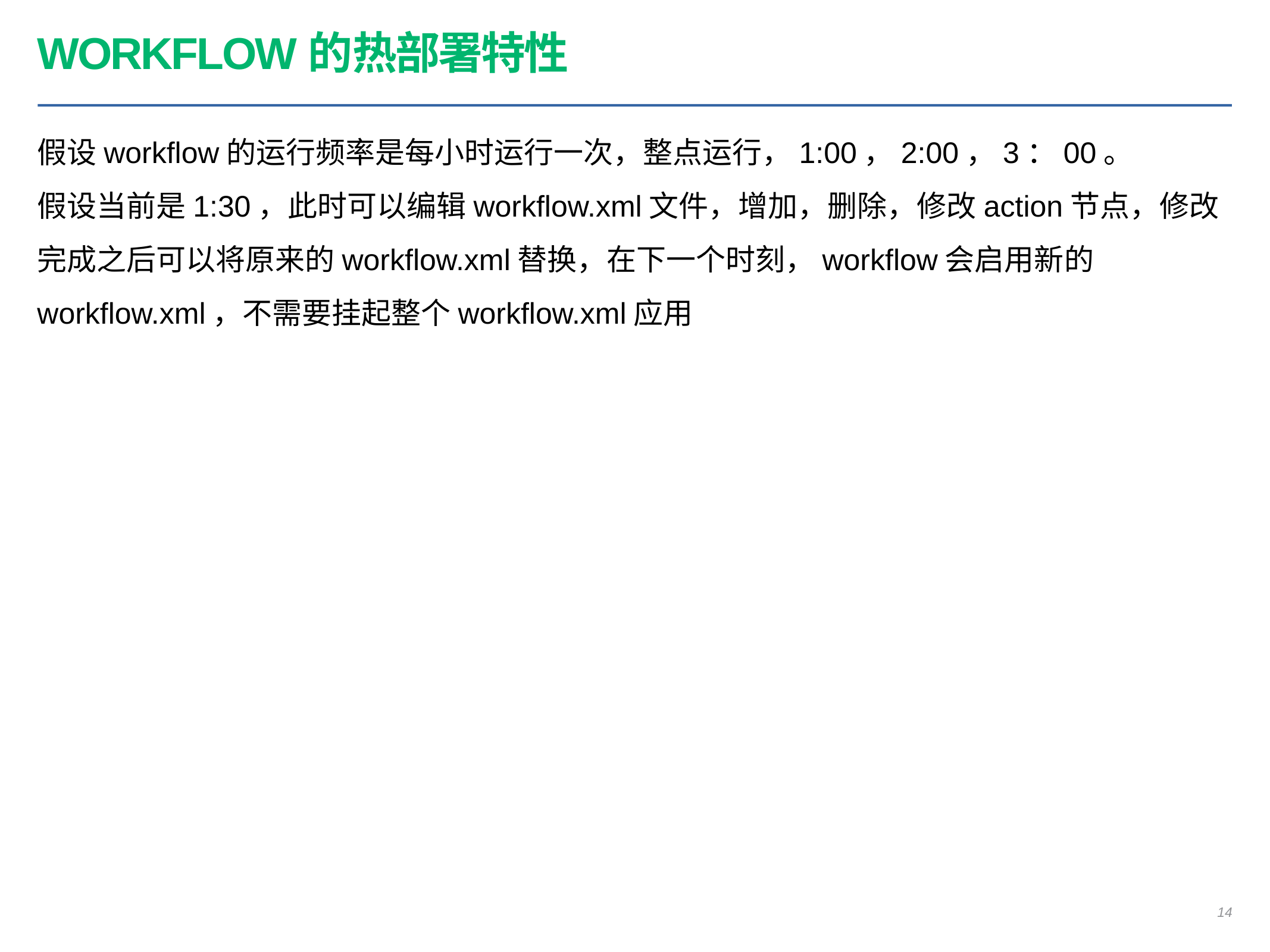

# Workflow的热部署特性
假设workflow的运行频率是每小时运行一次，整点运行，1:00，2:00，3：00。
假设当前是1:30，此时可以编辑workflow.xml文件，增加，删除，修改action节点，修改完成之后可以将原来的workflow.xml替换，在下一个时刻，workflow会启用新的workflow.xml，不需要挂起整个workflow.xml应用
14